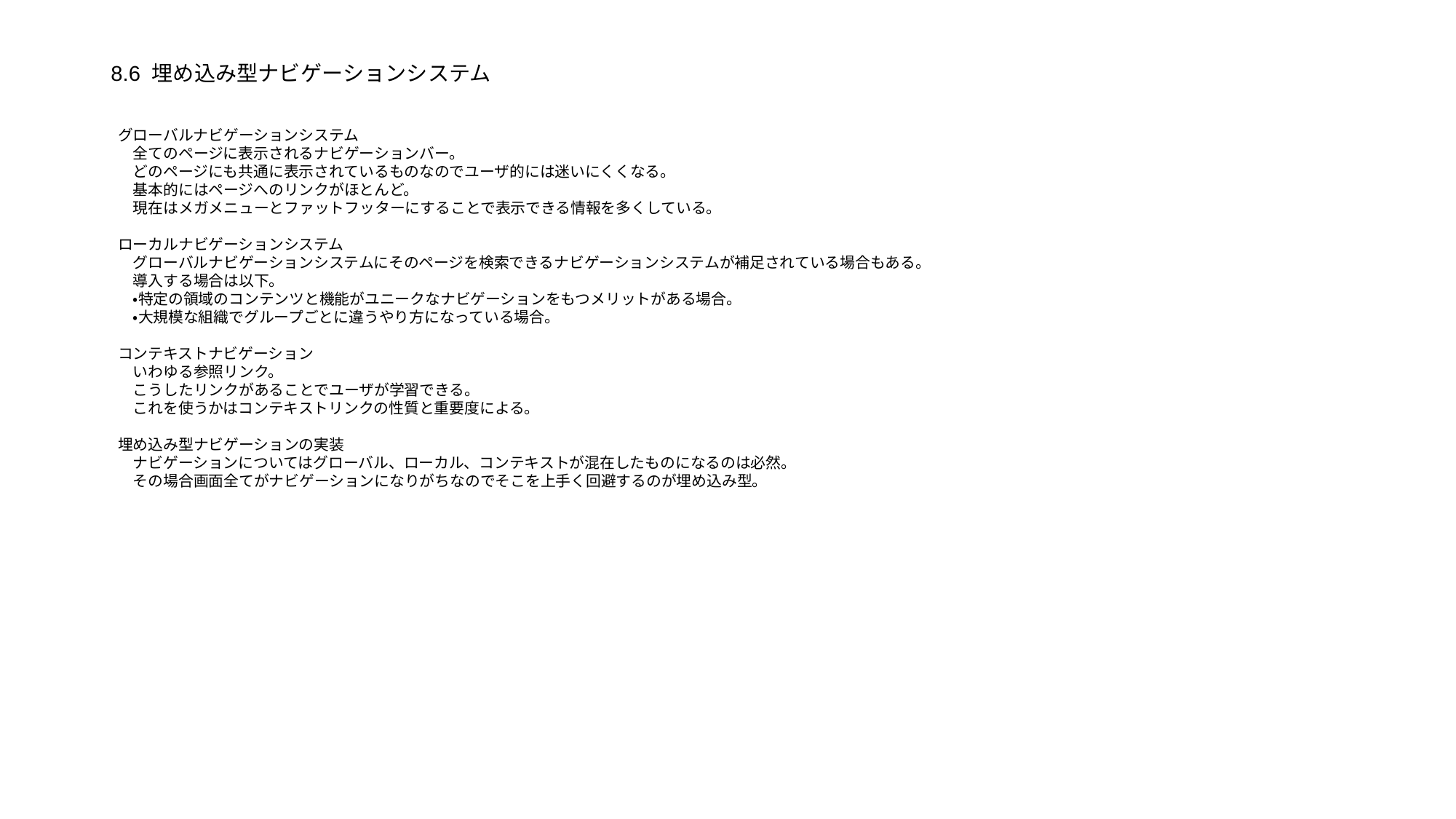

# 8.6 埋め込み型ナビゲーションシステム
グローバルナビゲーションシステム
　全てのページに表示されるナビゲーションバー。
　どのページにも共通に表示されているものなのでユーザ的には迷いにくくなる。
　基本的にはページへのリンクがほとんど。
　現在はメガメニューとファットフッターにすることで表示できる情報を多くしている。

ローカルナビゲーションシステム
　グローバルナビゲーションシステムにそのページを検索できるナビゲーションシステムが補足されている場合もある。
　導入する場合は以下。
　・特定の領域のコンテンツと機能がユニークなナビゲーションをもつメリットがある場合。
　・大規模な組織でグループごとに違うやり方になっている場合。

コンテキストナビゲーション
　いわゆる参照リンク。
　こうしたリンクがあることでユーザが学習できる。
　これを使うかはコンテキストリンクの性質と重要度による。

埋め込み型ナビゲーションの実装
　ナビゲーションについてはグローバル、ローカル、コンテキストが混在したものになるのは必然。
　その場合画面全てがナビゲーションになりがちなのでそこを上手く回避するのが埋め込み型。